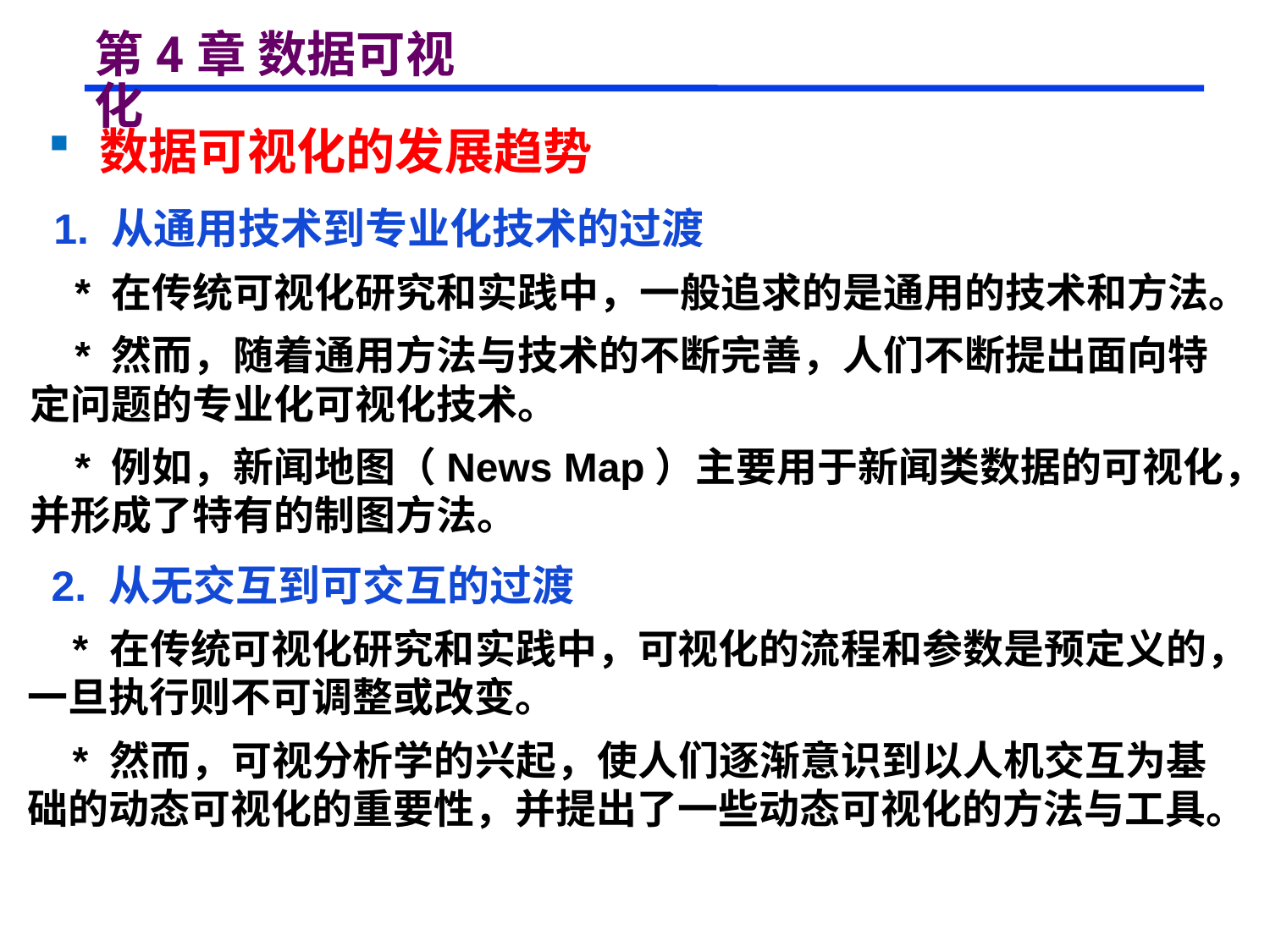

# 第4章 数据可视化
 数据可视化的发展趋势
  1. 从通用技术到专业化技术的过渡
    * 在传统可视化研究和实践中，一般追求的是通用的技术和方法。
    * 然而，随着通用方法与技术的不断完善，人们不断提出面向特定问题的专业化可视化技术。
    * 例如，新闻地图（News Map）主要用于新闻类数据的可视化，并形成了特有的制图方法。
  2. 从无交互到可交互的过渡
    * 在传统可视化研究和实践中，可视化的流程和参数是预定义的，一旦执行则不可调整或改变。
    * 然而，可视分析学的兴起，使人们逐渐意识到以人机交互为基础的动态可视化的重要性，并提出了一些动态可视化的方法与工具。